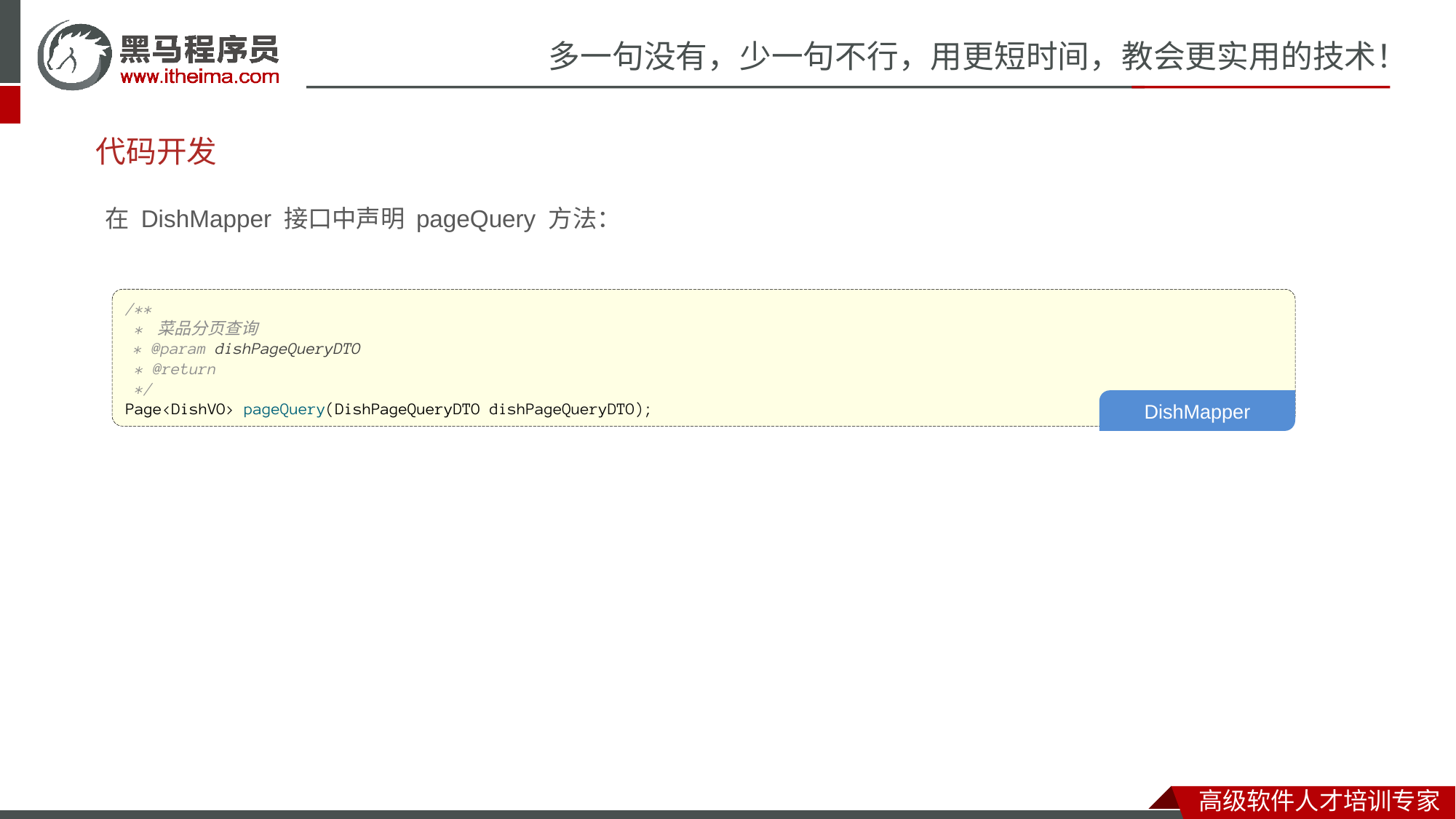

# 代码开发
在 DishMapper 接口中声明 pageQuery 方法：
/**
 * 菜品分页查询
 * @param dishPageQueryDTO
 * @return
 */
Page<DishVO> pageQuery(DishPageQueryDTO dishPageQueryDTO);
DishMapper